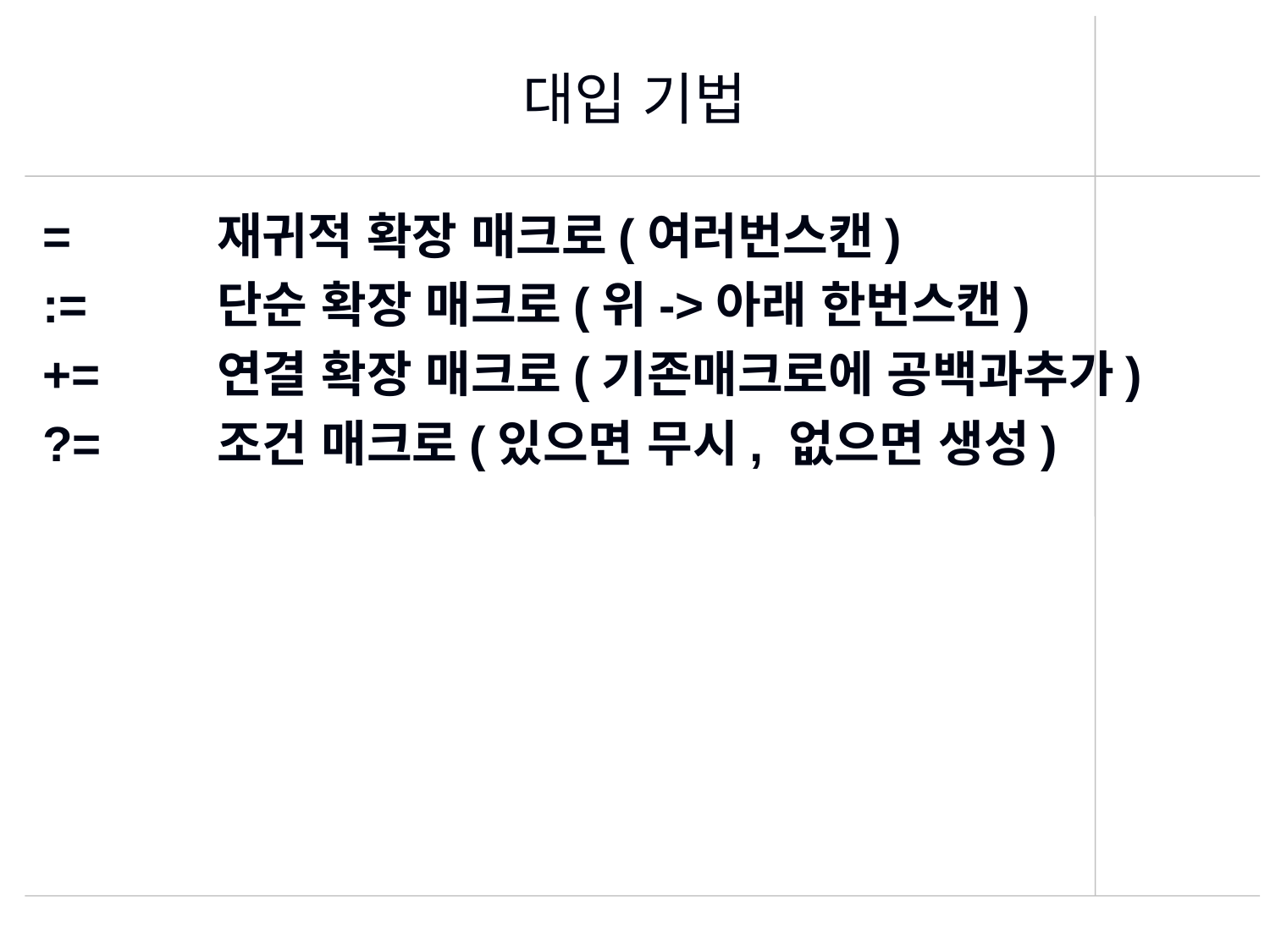

# 대입 기법
=		재귀적 확장 매크로(여러번스캔)
:=		단순 확장 매크로(위->아래 한번스캔)
+=   	연결 확장 매크로(기존매크로에 공백과추가)
?=	조건 매크로(있으면 무시, 없으면 생성)

432